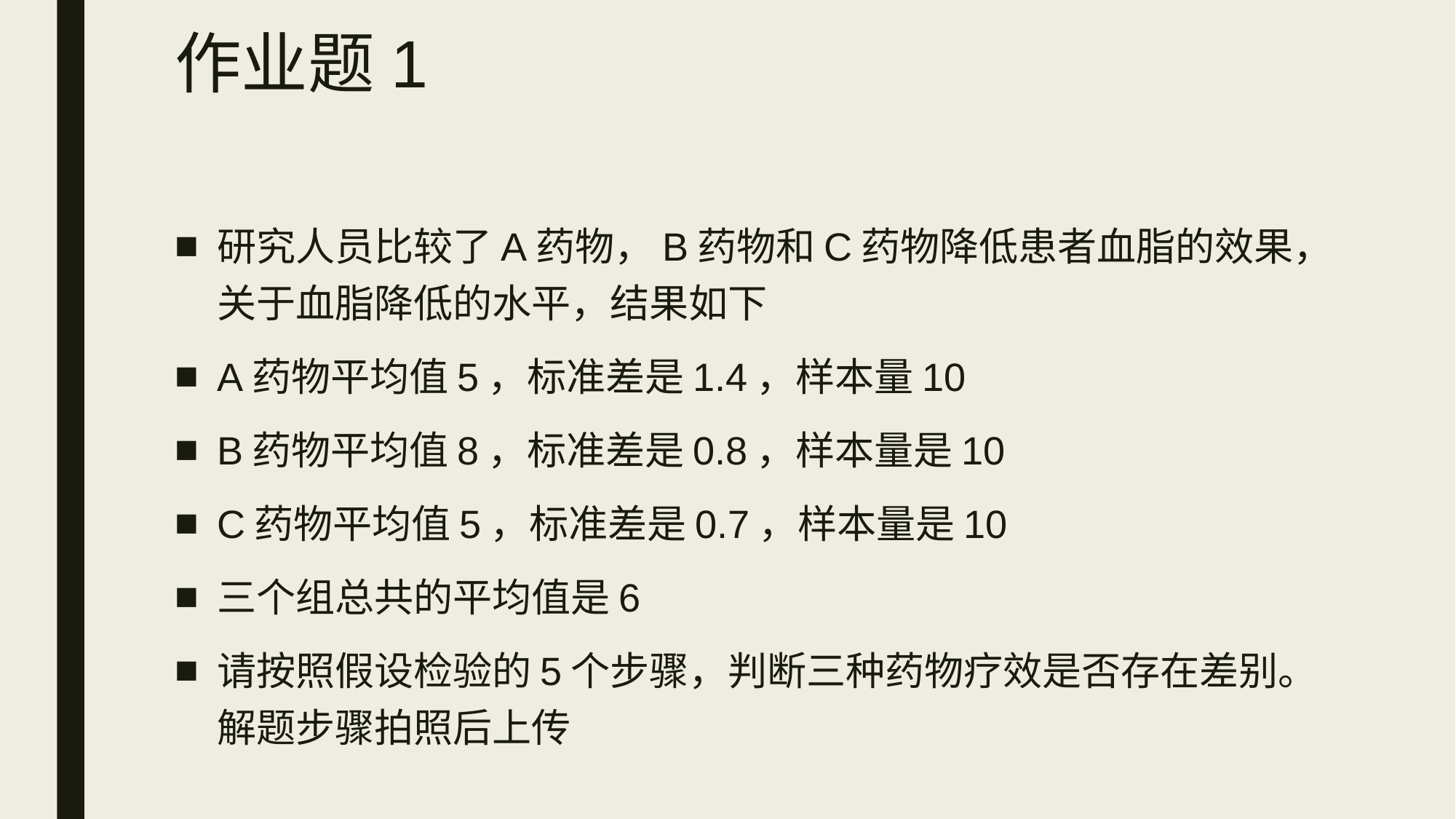

# 作业题1
研究人员比较了A药物，B药物和C药物降低患者血脂的效果，关于血脂降低的水平，结果如下
A药物平均值5，标准差是1.4，样本量10
B药物平均值8，标准差是0.8，样本量是10
C药物平均值5，标准差是0.7，样本量是10
三个组总共的平均值是6
请按照假设检验的5个步骤，判断三种药物疗效是否存在差别。解题步骤拍照后上传